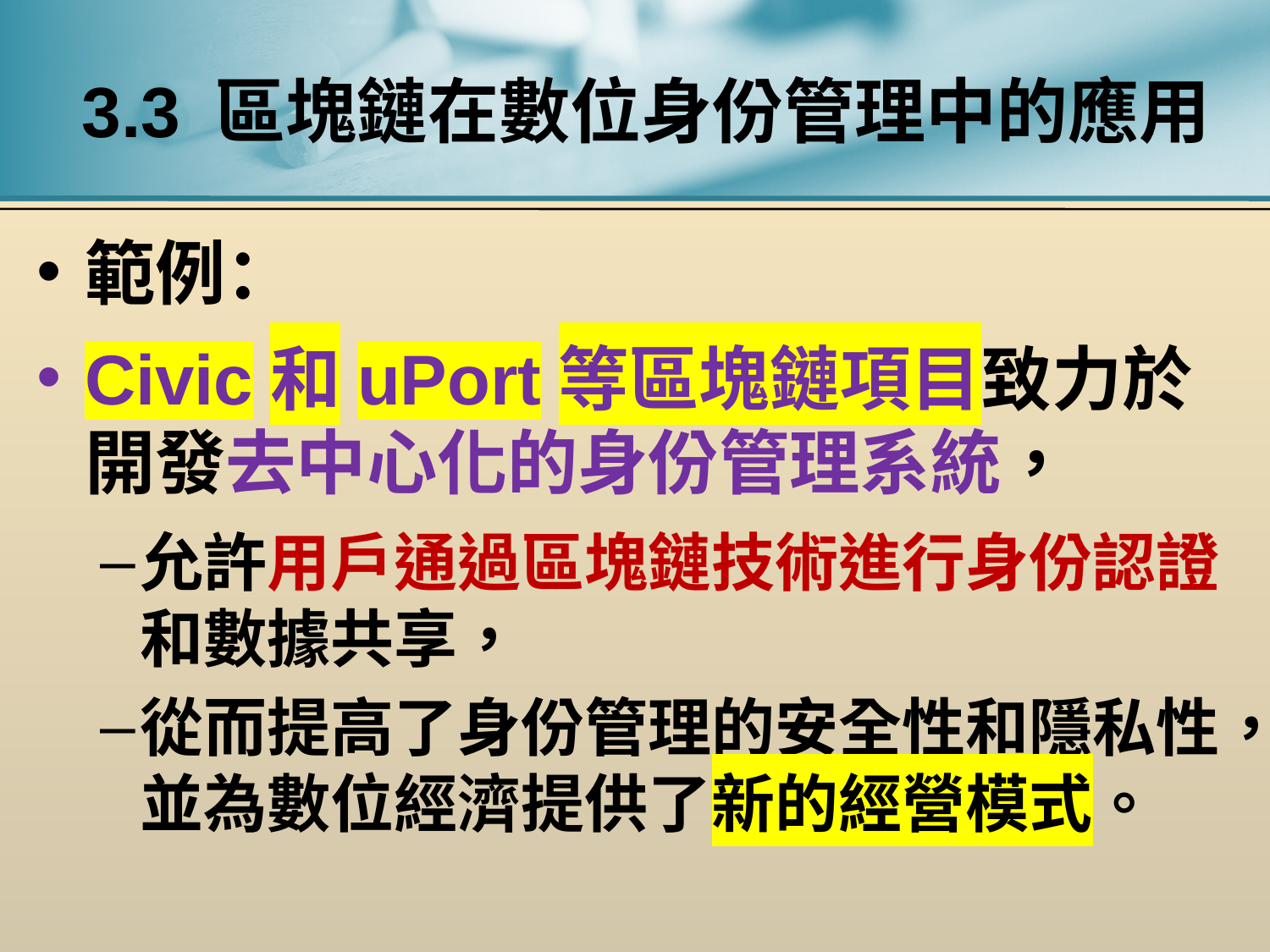

# 3.3 區塊鏈在數位身份管理中的應用
範例：
Civic和uPort等區塊鏈項目致力於開發去中心化的身份管理系統，
允許用戶通過區塊鏈技術進行身份認證和數據共享，
從而提高了身份管理的安全性和隱私性，並為數位經濟提供了新的經營模式。